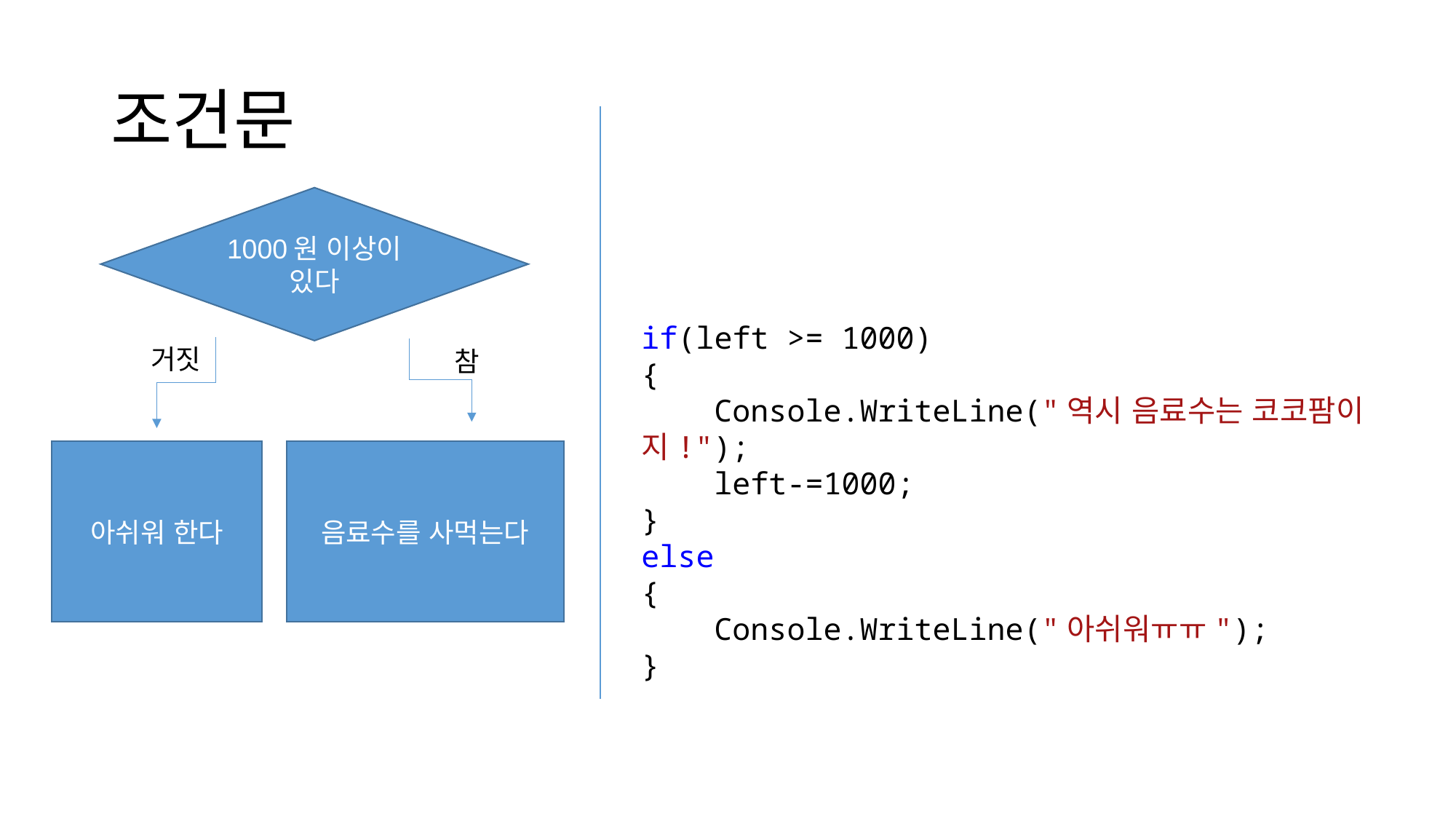

# 조건문
1000원 이상이 있다
if(left >= 1000)
{
    Console.WriteLine("역시 음료수는 코코팜이지!");
    left-=1000;
}
else
{
    Console.WriteLine("아쉬워ㅠㅠ");
}

출처: http://blog.eairship.kr/129?category=442691 [누구나가 다 이해할 수 있는 프로그래밍 첫걸음]
거짓
참
아쉬워 한다
음료수를 사먹는다